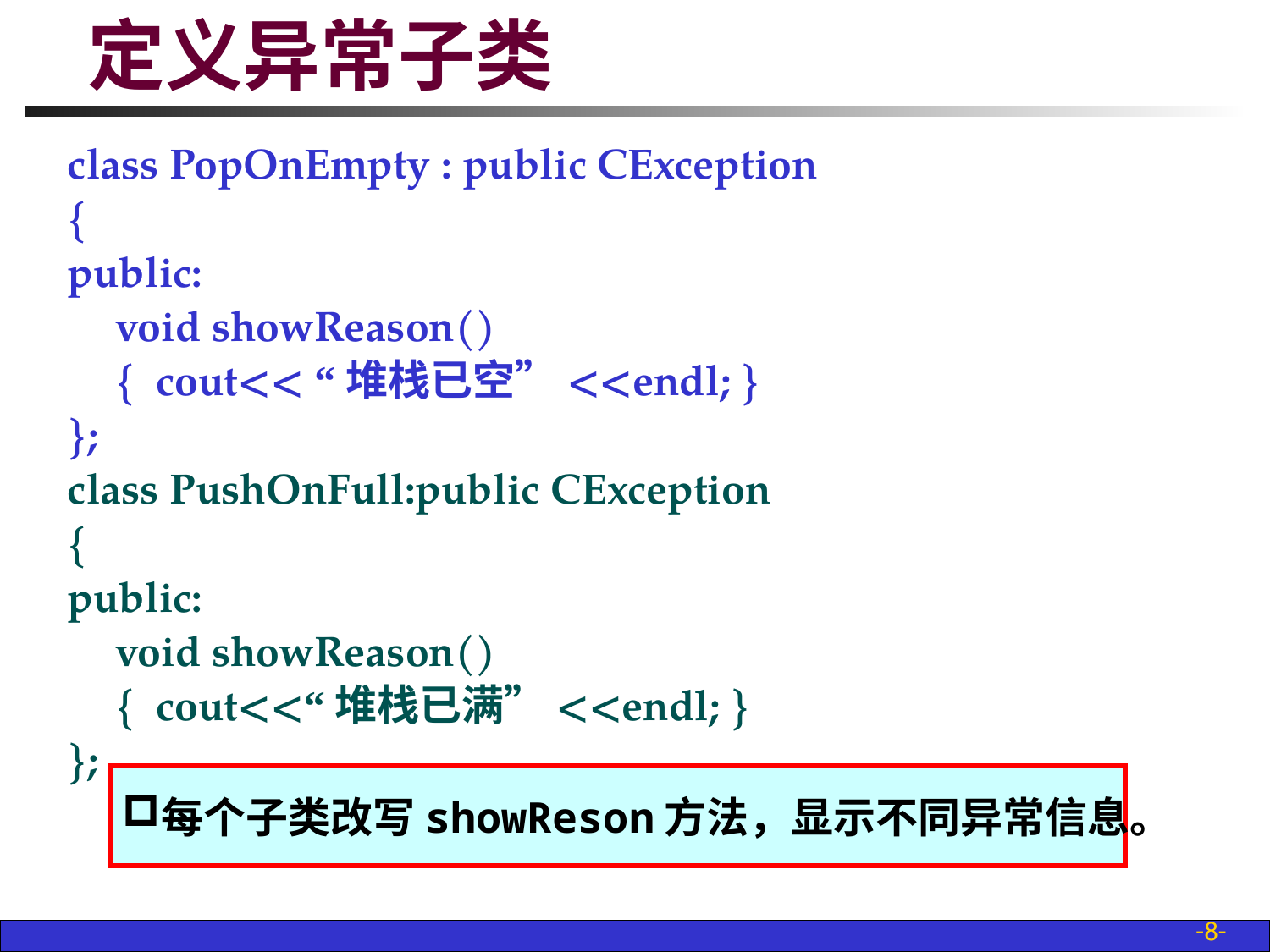

# 定义异常子类
class PopOnEmpty : public CException
{
public:
	void showReason()
	{  cout<< “堆栈已空”<<endl; }
};
class PushOnFull:public CException
{
public:
	void showReason()
	{  cout<<“堆栈已满”<<endl; }
};
每个子类改写showReson方法，显示不同异常信息。
-8-